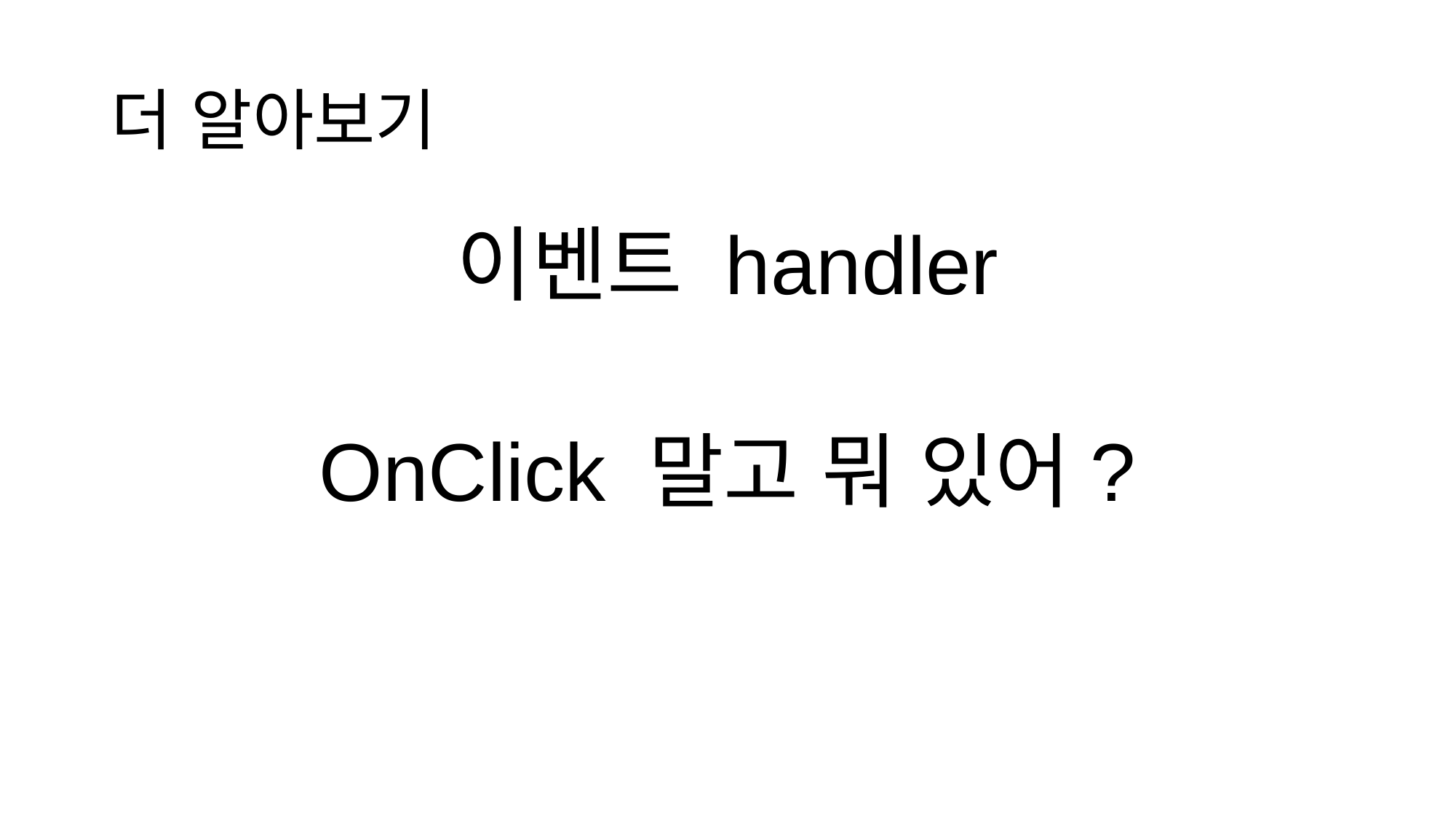

# 더 알아보기
이벤트 handler

OnClick 말고 뭐 있어?